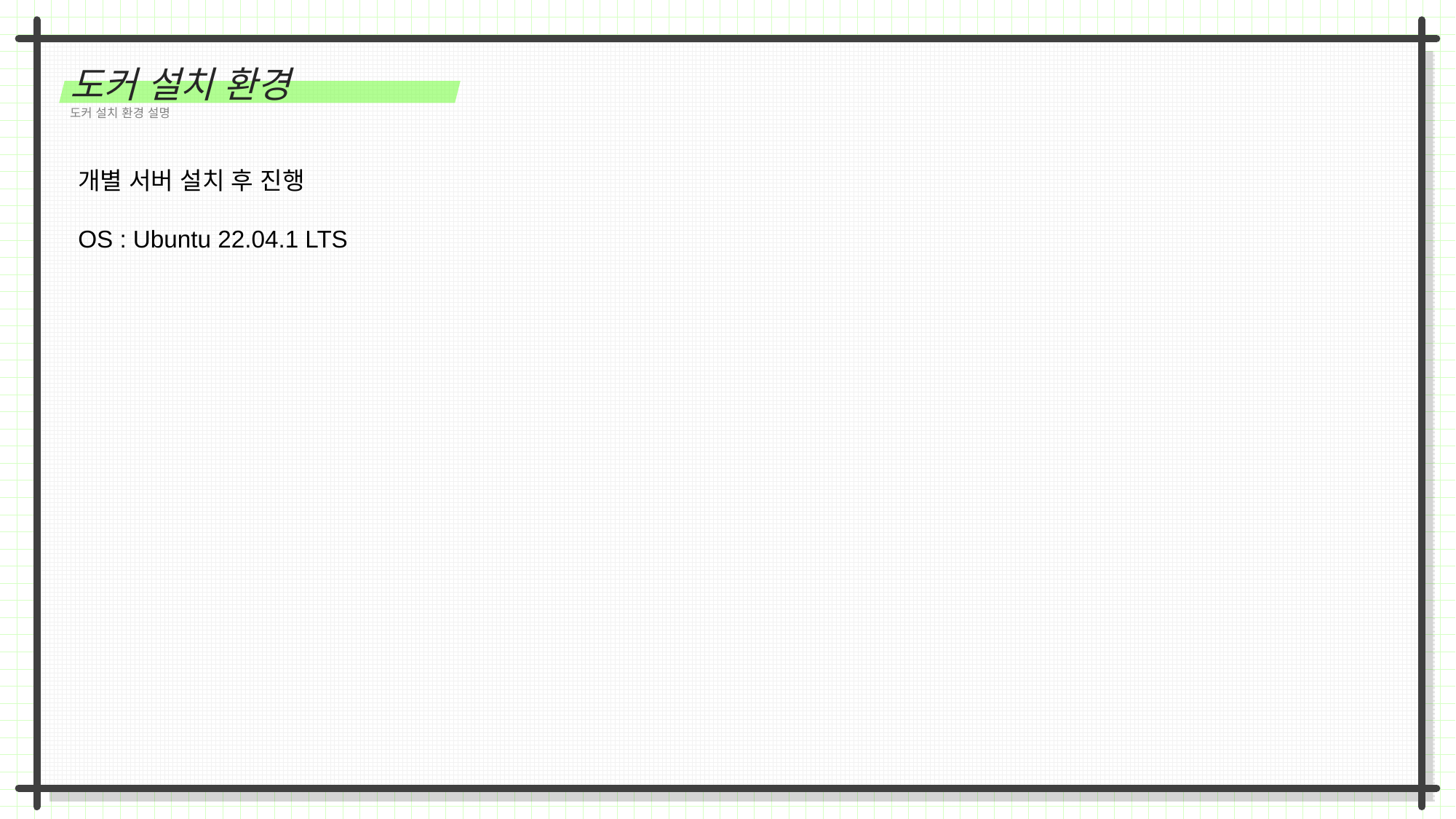

도커 설치 환경
도커 설치 환경 설명

개별 서버 설치 후 진행

OS : Ubuntu 22.04.1 LTS